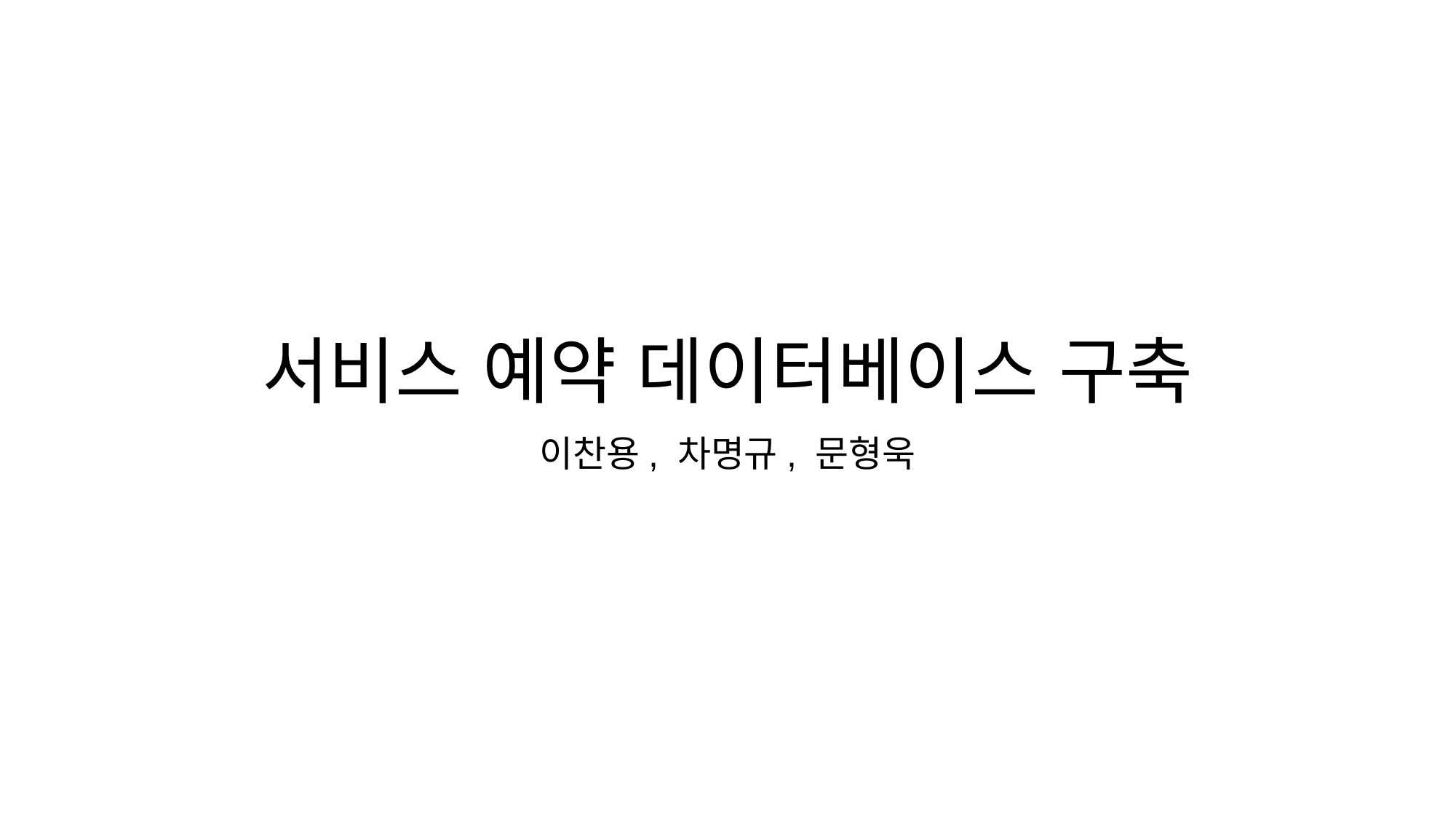

# 서비스 예약 데이터베이스 구축
이찬용, 차명규, 문형욱